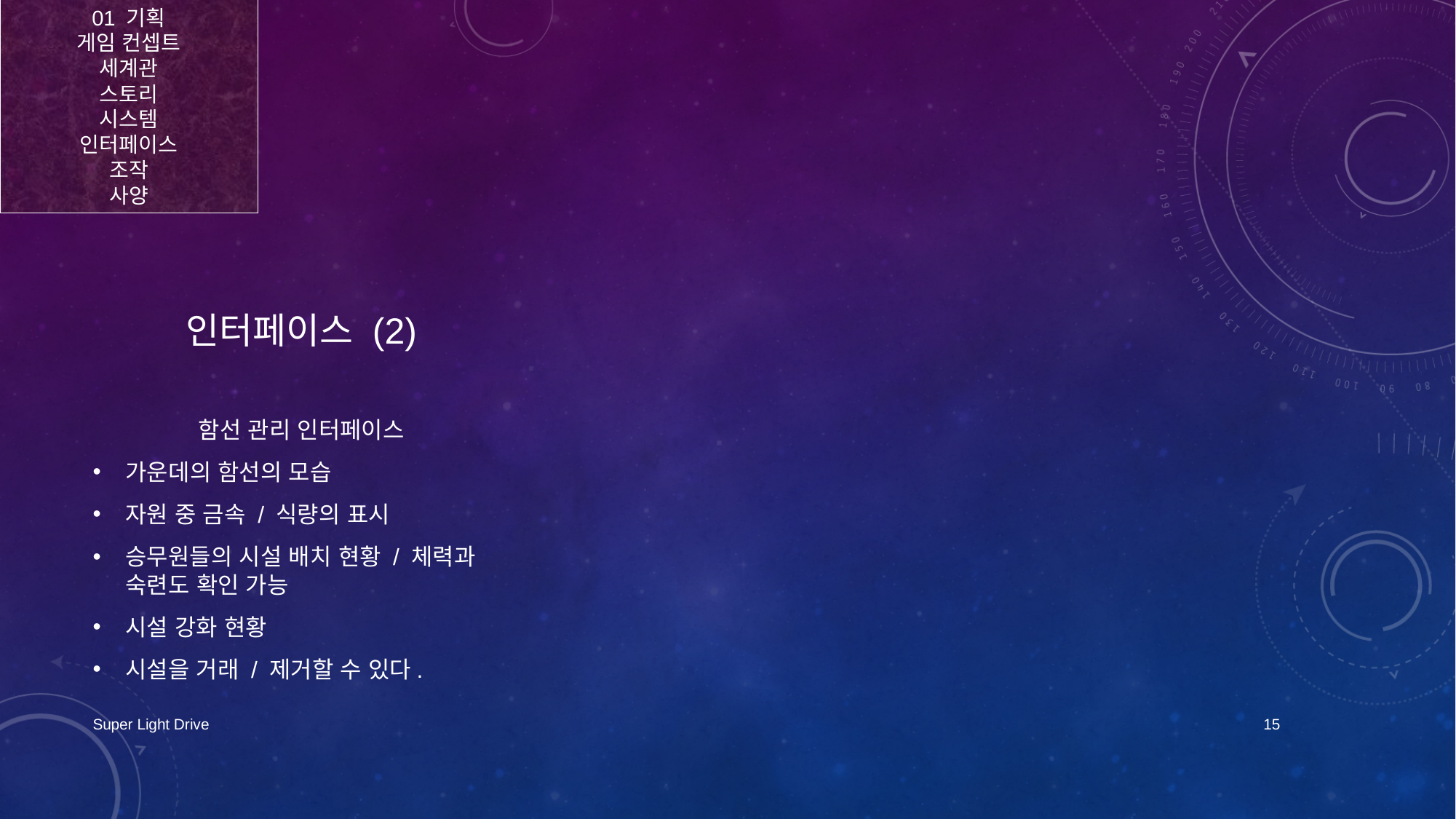

01 기획
게임 컨셉트
세계관
스토리
시스템
인터페이스
조작
사양

# 인터페이스 (2)
함선 관리 인터페이스
가운데의 함선의 모습
자원 중 금속 / 식량의 표시
승무원들의 시설 배치 현황 / 체력과 숙련도 확인 가능
시설 강화 현황
시설을 거래 / 제거할 수 있다.
Super Light Drive
15